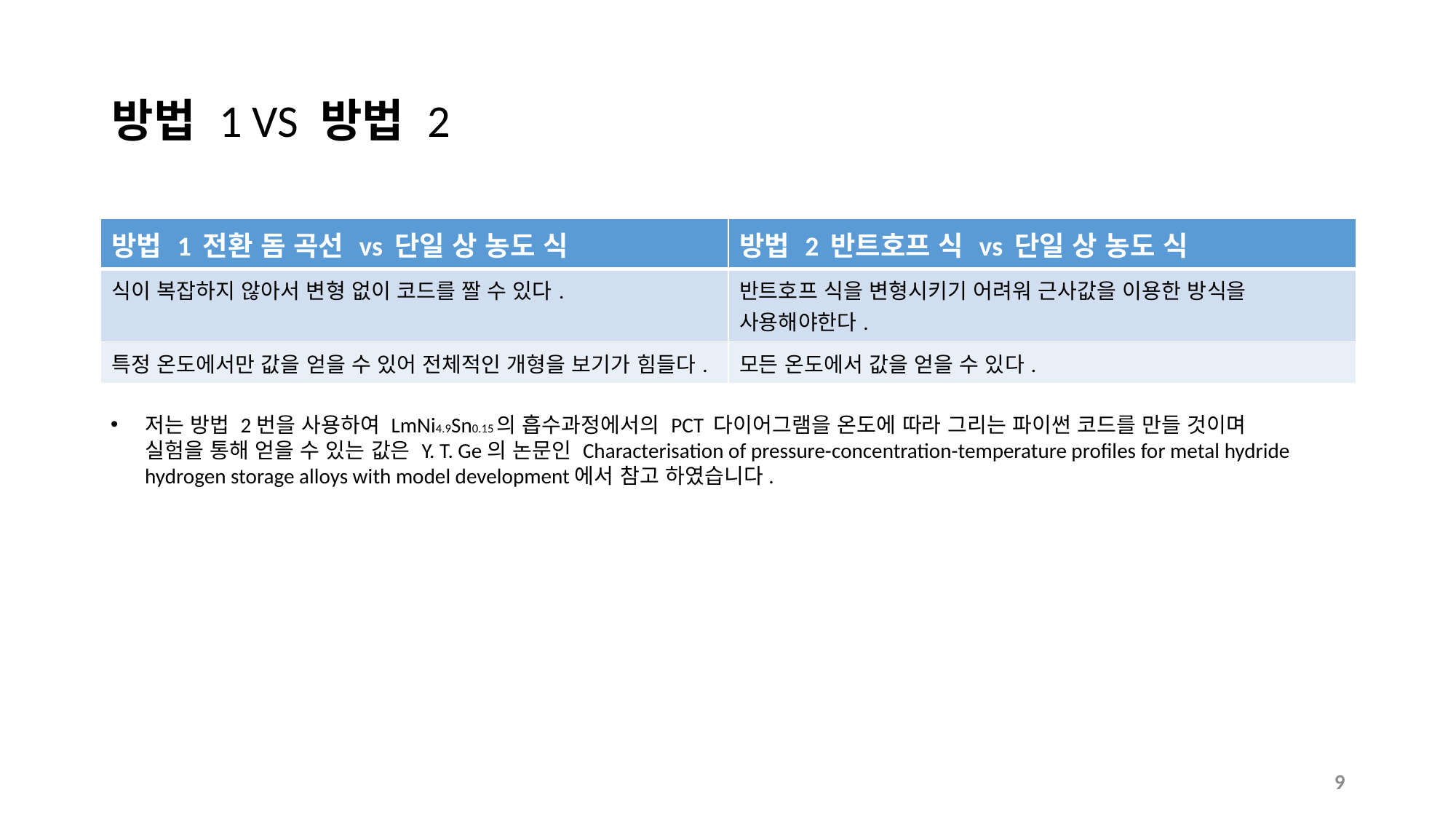

# 방법 1 VS 방법 2
| 방법 1 전환 돔 곡선 vs 단일 상 농도 식 | 방법 2 반트호프 식 vs 단일 상 농도 식 |
| --- | --- |
| 식이 복잡하지 않아서 변형 없이 코드를 짤 수 있다. | 반트호프 식을 변형시키기 어려워 근사값을 이용한 방식을 사용해야한다. |
| 특정 온도에서만 값을 얻을 수 있어 전체적인 개형을 보기가 힘들다. | 모든 온도에서 값을 얻을 수 있다. |
저는 방법 2번을 사용하여 LmNi4.9Sn0.15의 흡수과정에서의 PCT 다이어그램을 온도에 따라 그리는 파이썬 코드를 만들 것이며 실험을 통해 얻을 수 있는 값은 Y. T. Ge의 논문인 Characterisation of pressure-concentration-temperature profiles for metal hydride hydrogen storage alloys with model development에서 참고 하였습니다.
9